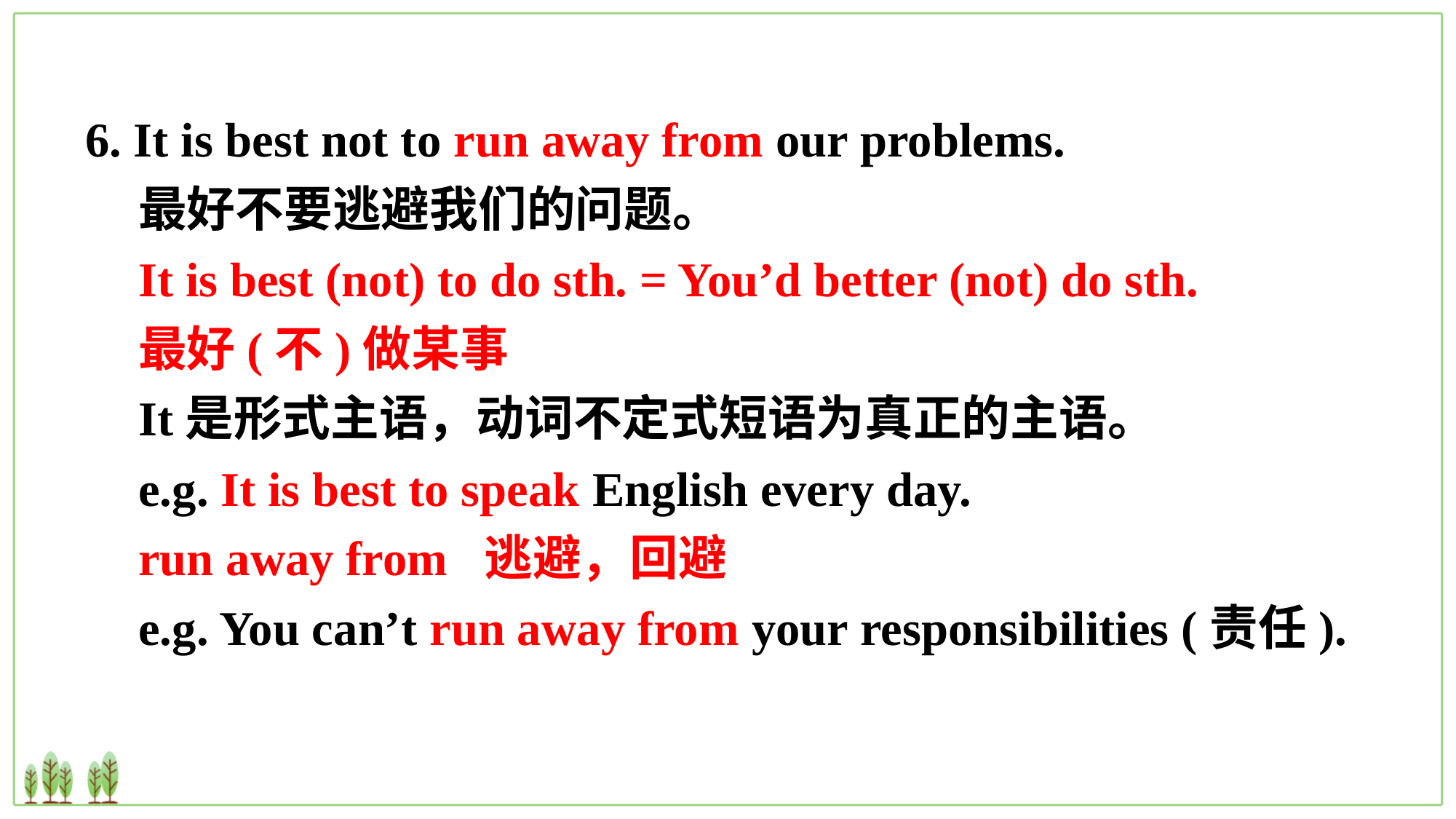

6. It is best not to run away from our problems.
最好不要逃避我们的问题。
It is best (not) to do sth. = You’d better (not) do sth.
最好(不)做某事
It是形式主语，动词不定式短语为真正的主语。
e.g. It is best to speak English every day.
run away from  逃避，回避
e.g. You can’t run away from your responsibilities (责任).